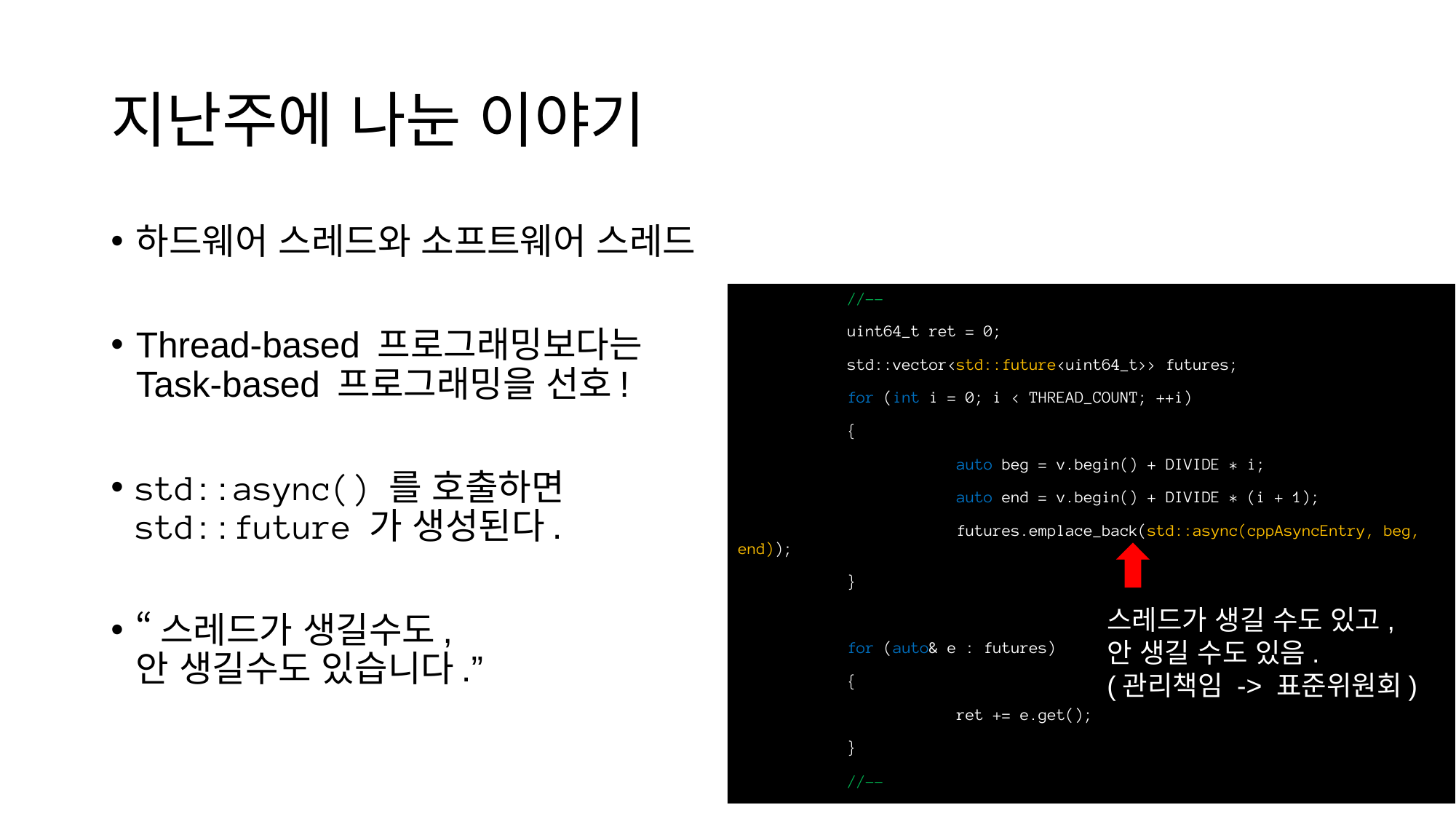

# 지난주에 나눈 이야기
하드웨어 스레드와 소프트웨어 스레드

Thread-based 프로그래밍보다는
Task-based 프로그래밍을 선호!

std::async() 를 호출하면
std::future 가 생성된다.

“스레드가 생길수도,
안 생길수도 있습니다.”

소프트웨어 스레드를 핸들링하기 위한 C++ 객체
	//--
	uint64_t ret = 0;
	std::vector<std::future<uint64_t>> futures;
	for (int i = 0; i < THREAD_COUNT; ++i)
	{
		auto beg = v.begin() + DIVIDE * i;
		auto end = v.begin() + DIVIDE * (i + 1);
		futures.emplace_back(std::async(cppAsyncEntry, beg, end));
	}

	for (auto& e : futures)
	{
		ret += e.get();
	}
	//--

스레드가 생길 수도 있고,
안 생길 수도 있음.
(관리책임 -> 표준위원회)